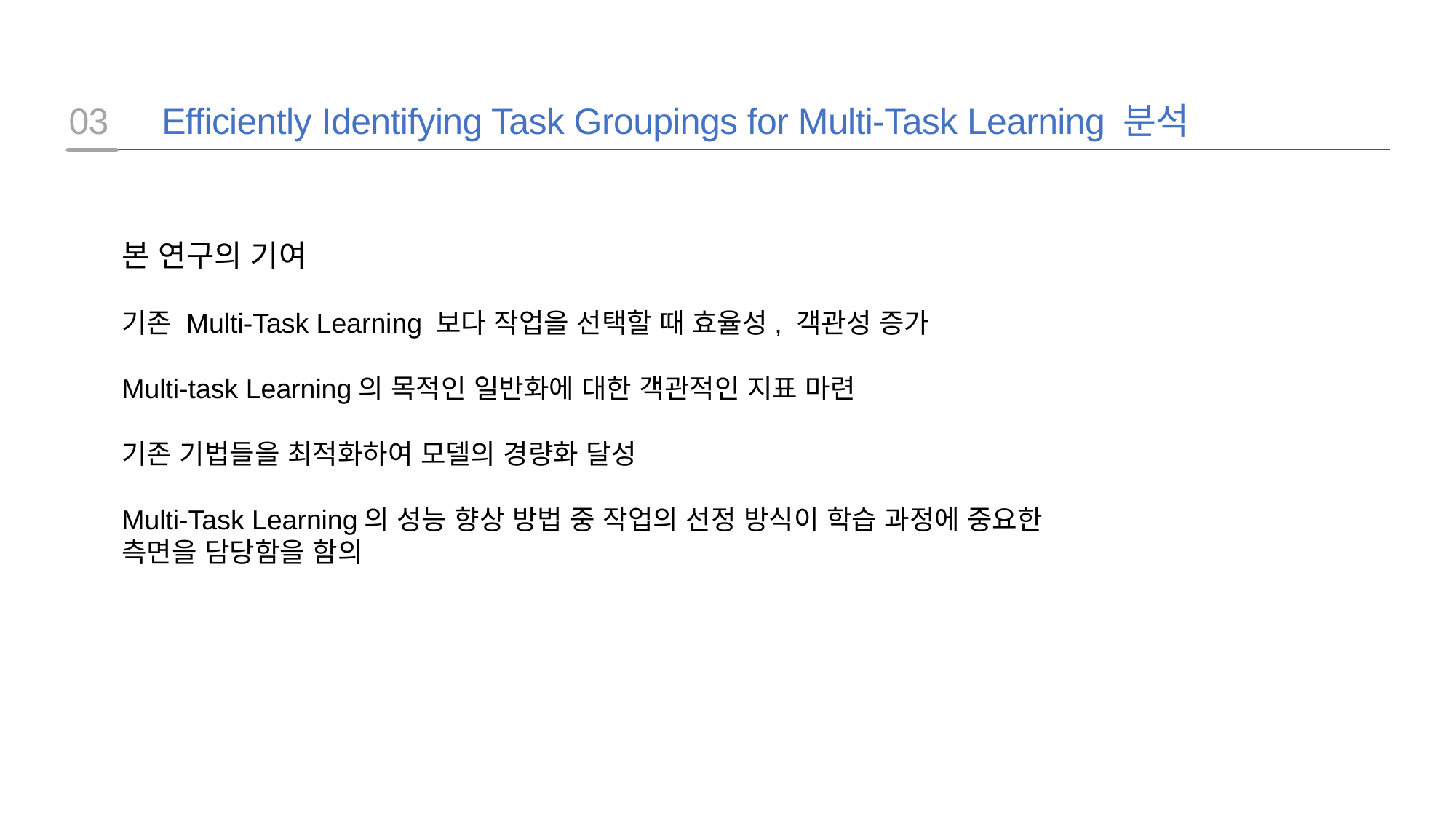

03
Efficiently Identifying Task Groupings for Multi-Task Learning 분석
본 연구의 기여

기존 Multi-Task Learning 보다 작업을 선택할 때 효율성, 객관성 증가

Multi-task Learning의 목적인 일반화에 대한 객관적인 지표 마련

기존 기법들을 최적화하여 모델의 경량화 달성

Multi-Task Learning의 성능 향상 방법 중 작업의 선정 방식이 학습 과정에 중요한 측면을 담당함을 함의